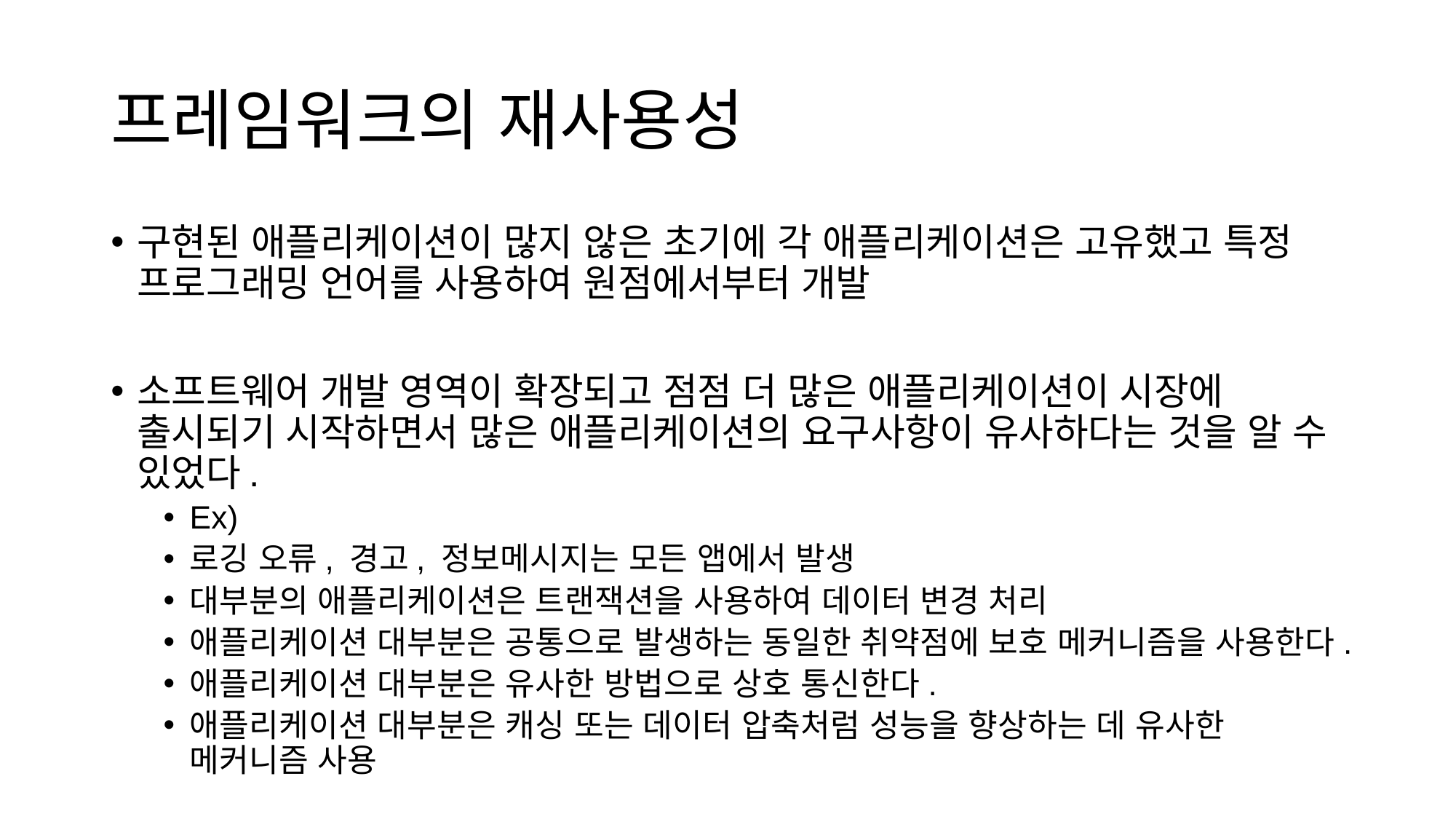

# 프레임워크의 재사용성
구현된 애플리케이션이 많지 않은 초기에 각 애플리케이션은 고유했고 특정 프로그래밍 언어를 사용하여 원점에서부터 개발

소프트웨어 개발 영역이 확장되고 점점 더 많은 애플리케이션이 시장에 출시되기 시작하면서 많은 애플리케이션의 요구사항이 유사하다는 것을 알 수 있었다.
Ex)
로깅 오류, 경고, 정보메시지는 모든 앱에서 발생
대부분의 애플리케이션은 트랜잭션을 사용하여 데이터 변경 처리
애플리케이션 대부분은 공통으로 발생하는 동일한 취약점에 보호 메커니즘을 사용한다.
애플리케이션 대부분은 유사한 방법으로 상호 통신한다.
애플리케이션 대부분은 캐싱 또는 데이터 압축처럼 성능을 향상하는 데 유사한 메커니즘 사용